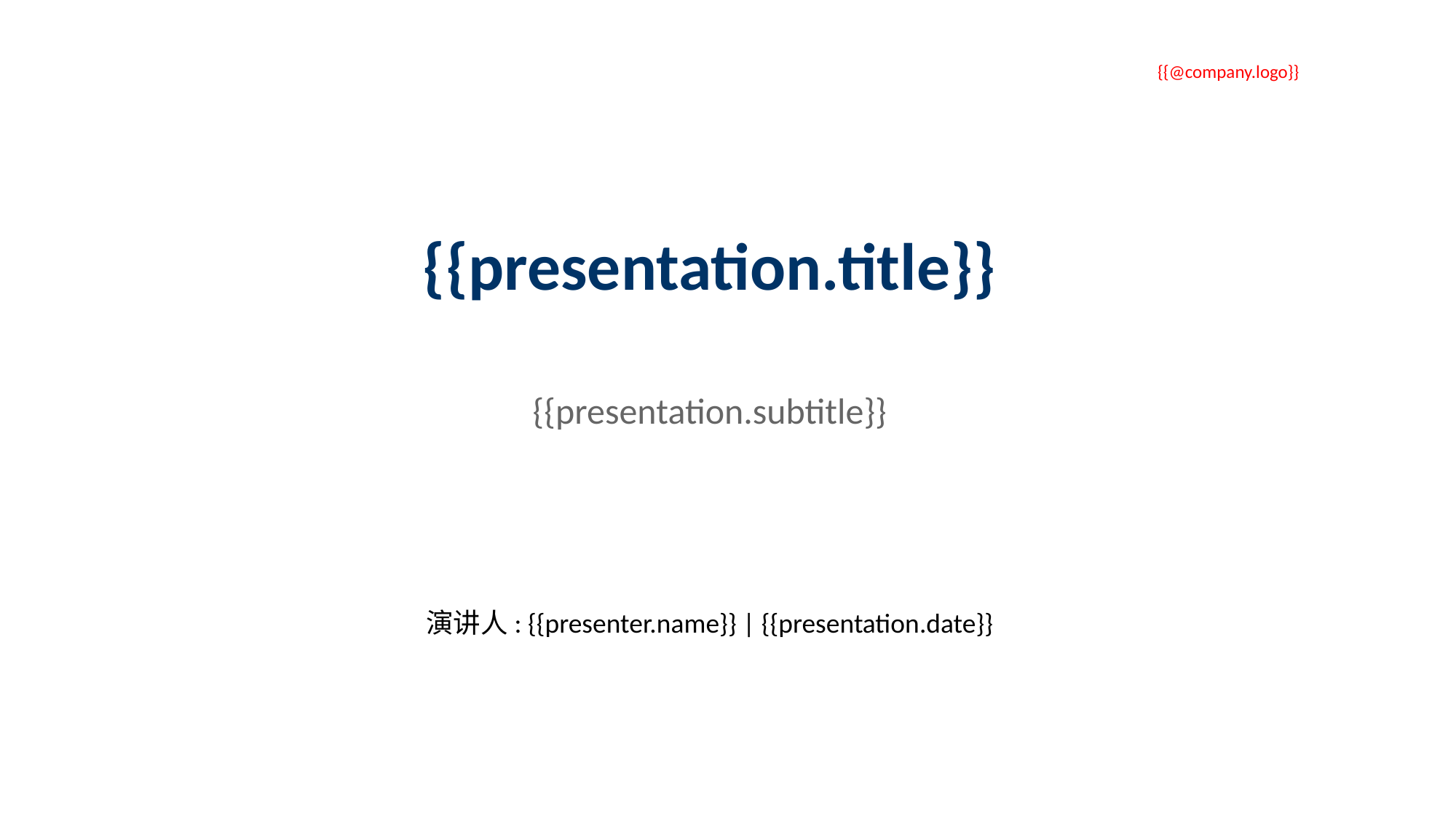

{{@company.logo}}
{{presentation.title}}
{{presentation.subtitle}}
演讲人: {{presenter.name}} | {{presentation.date}}